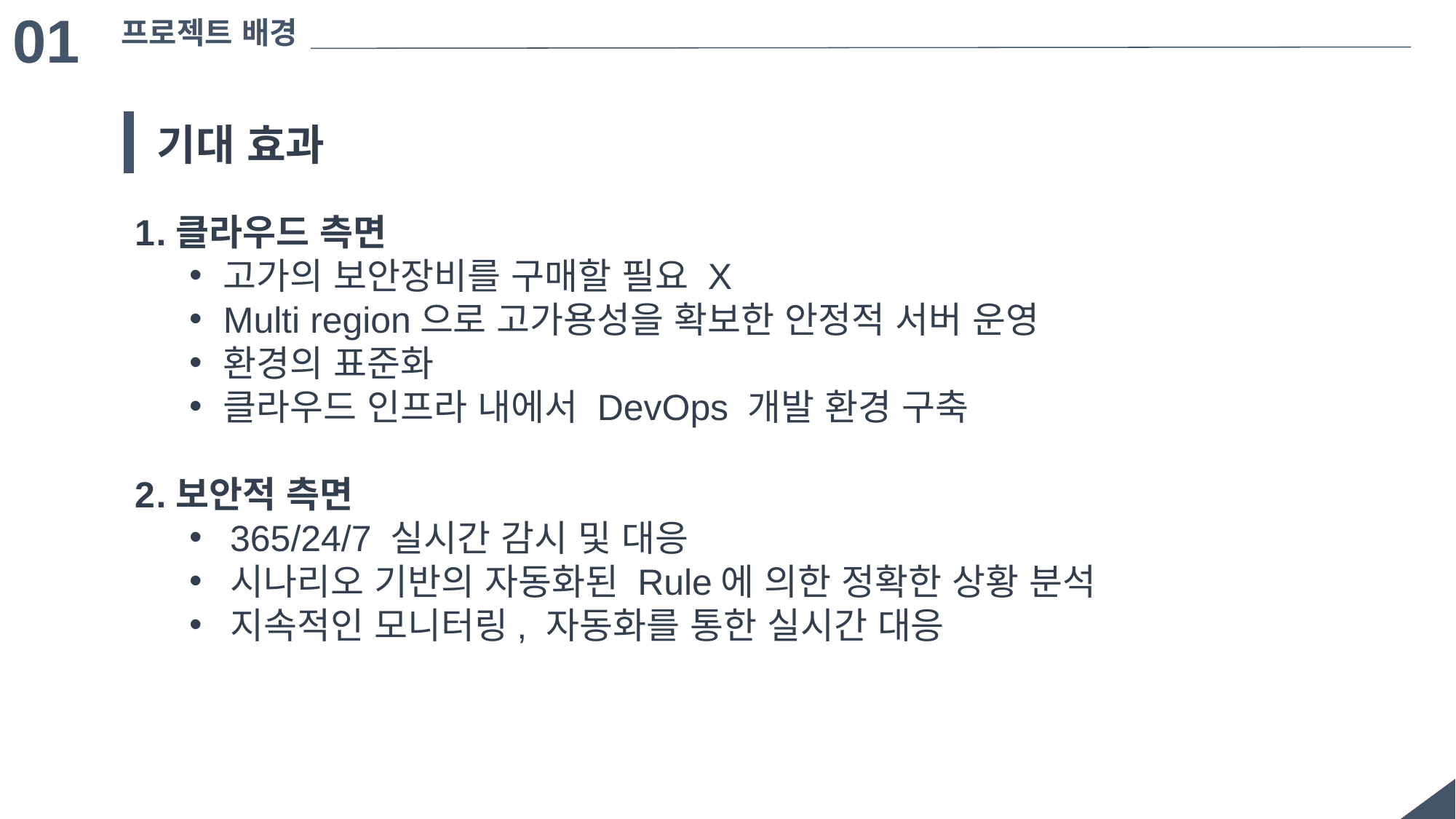

01
프로젝트 배경

기대 효과
클라우드 측면
고가의 보안장비를 구매할 필요 X
Multi region으로 고가용성을 확보한 안정적 서버 운영
환경의 표준화
클라우드 인프라 내에서 DevOps 개발 환경 구축

보안적 측면
365/24/7 실시간 감시 및 대응
시나리오 기반의 자동화된 Rule에 의한 정확한 상황 분석
지속적인 모니터링, 자동화를 통한 실시간 대응